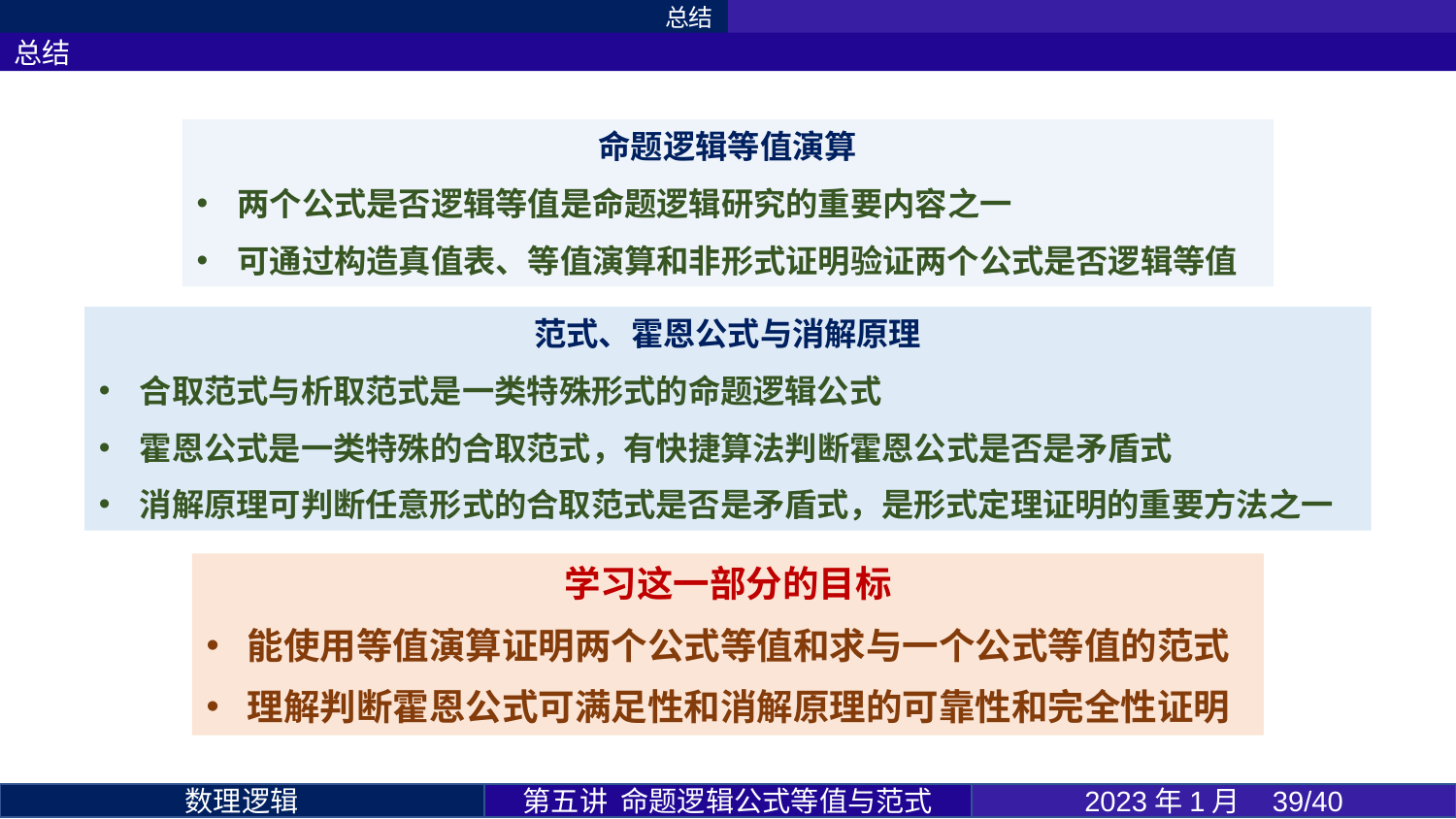

总结
总结
命题逻辑等值演算
两个公式是否逻辑等值是命题逻辑研究的重要内容之一
可通过构造真值表、等值演算和非形式证明验证两个公式是否逻辑等值
范式、霍恩公式与消解原理
合取范式与析取范式是一类特殊形式的命题逻辑公式
霍恩公式是一类特殊的合取范式，有快捷算法判断霍恩公式是否是矛盾式
消解原理可判断任意形式的合取范式是否是矛盾式，是形式定理证明的重要方法之一
学习这一部分的目标
能使用等值演算证明两个公式等值和求与一个公式等值的范式
理解判断霍恩公式可满足性和消解原理的可靠性和完全性证明
第五讲  命题逻辑公式等值与范式
2023年1月    39/40
数理逻辑